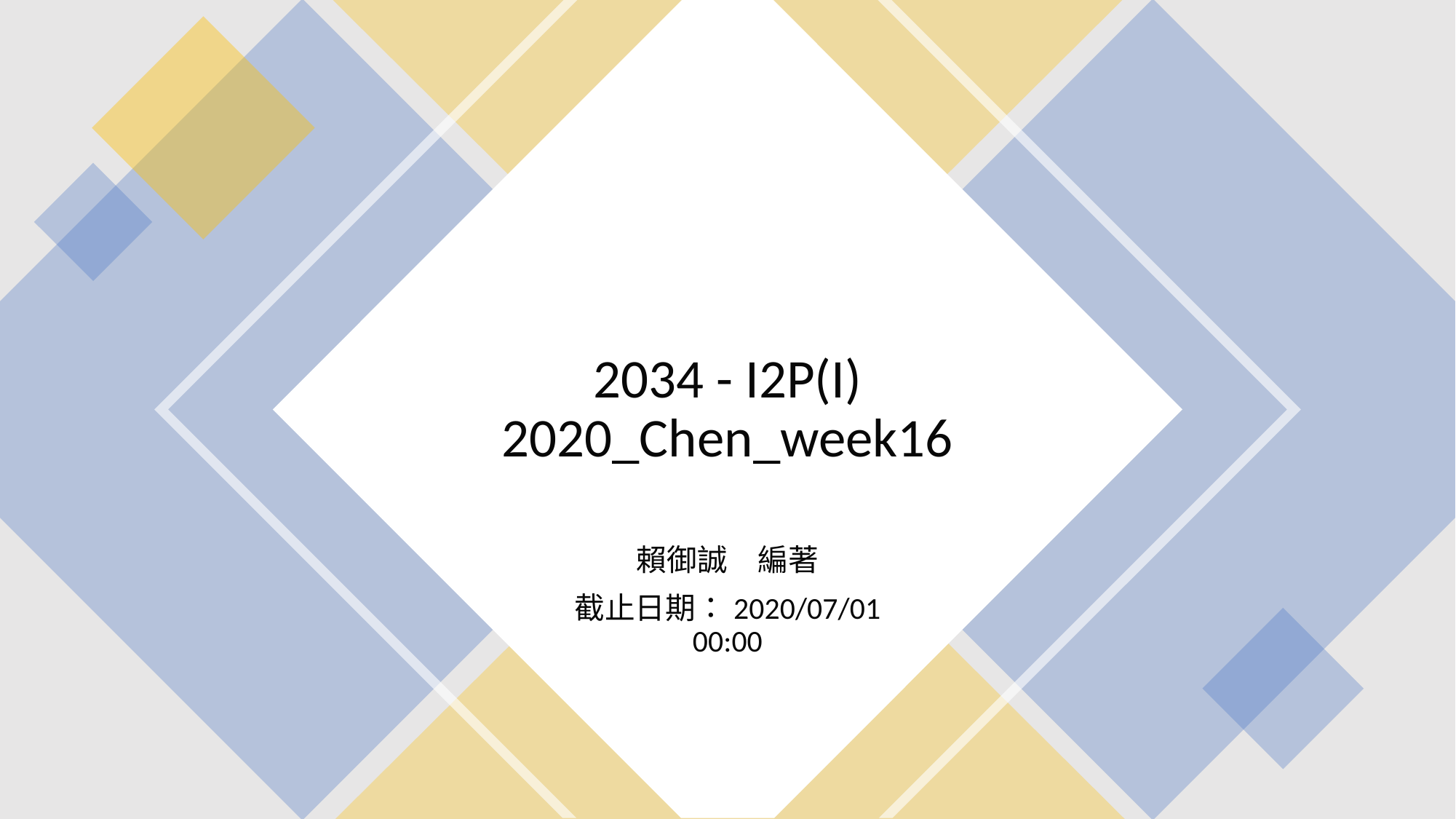

# 2034 - I2P(I) 2020_Chen_week16

賴御誠　編著
截止日期：2020/07/01 00:00